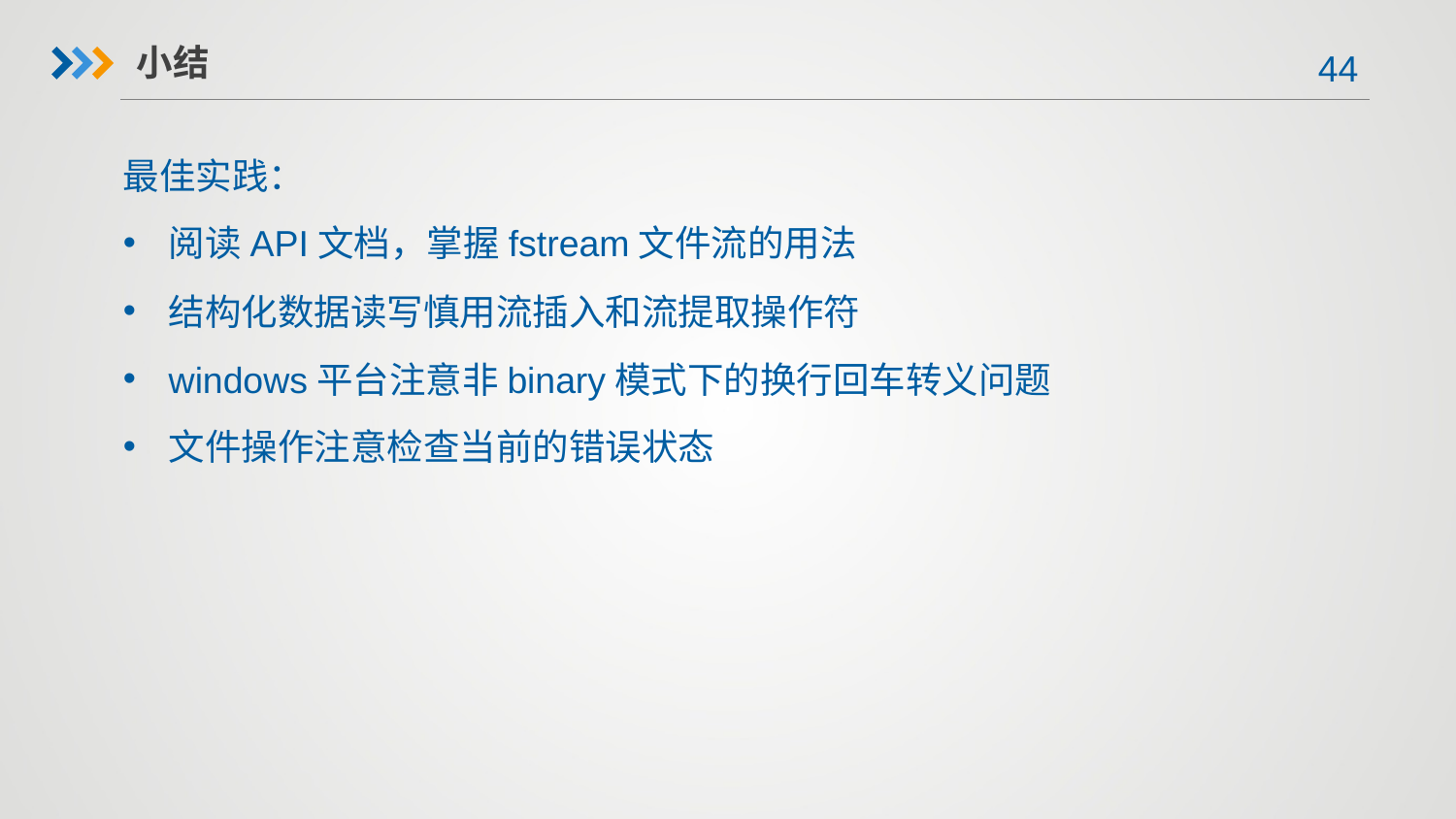

小结
最佳实践：
阅读API文档，掌握fstream文件流的用法
结构化数据读写慎用流插入和流提取操作符
windows平台注意非binary模式下的换行回车转义问题
文件操作注意检查当前的错误状态